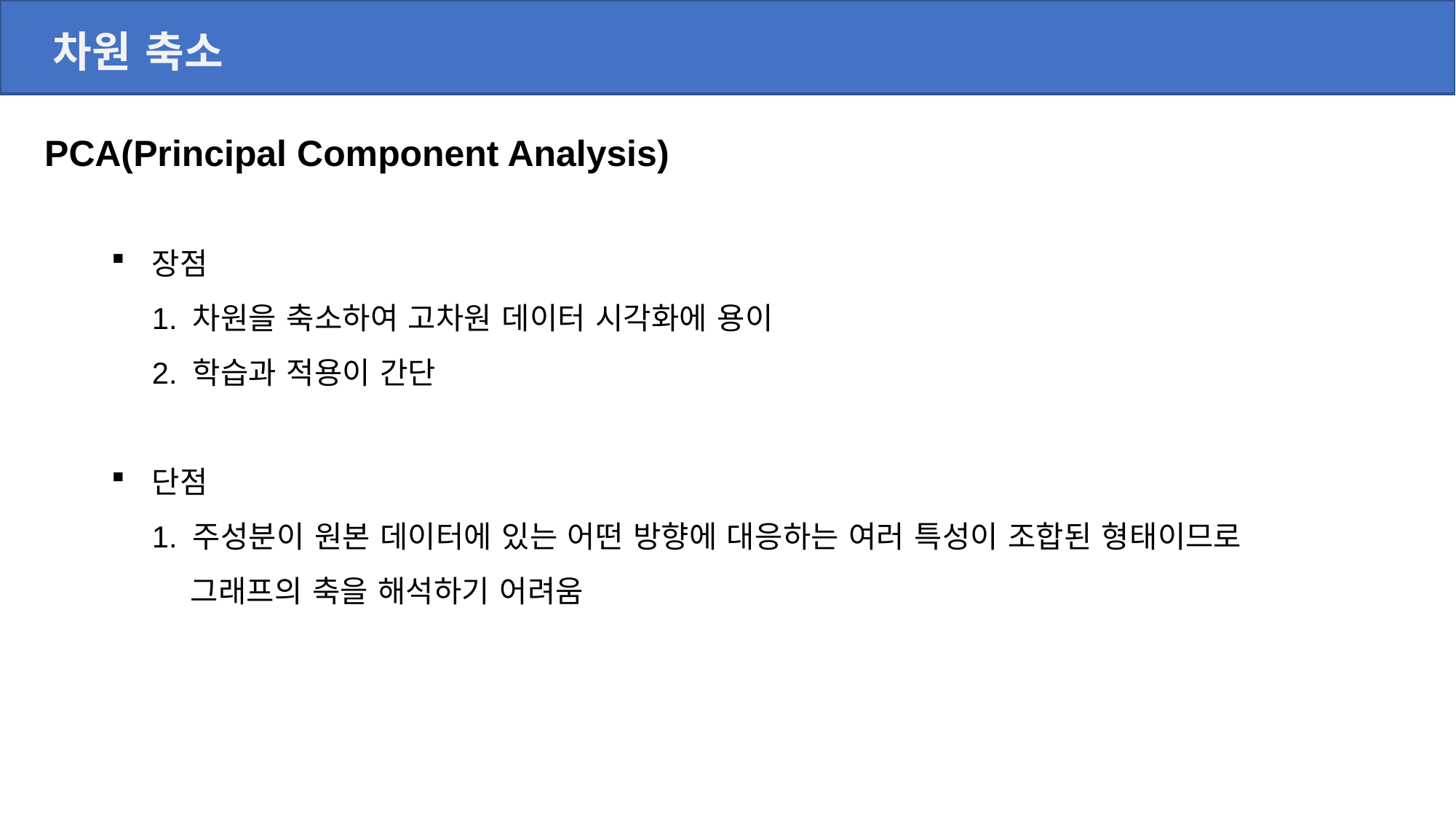

차원 축소
PCA(Principal Component Analysis)
장점
1. 차원을 축소하여 고차원 데이터 시각화에 용이
2. 학습과 적용이 간단

단점
1. 주성분이 원본 데이터에 있는 어떤 방향에 대응하는 여러 특성이 조합된 형태이므로
    그래프의 축을 해석하기 어려움